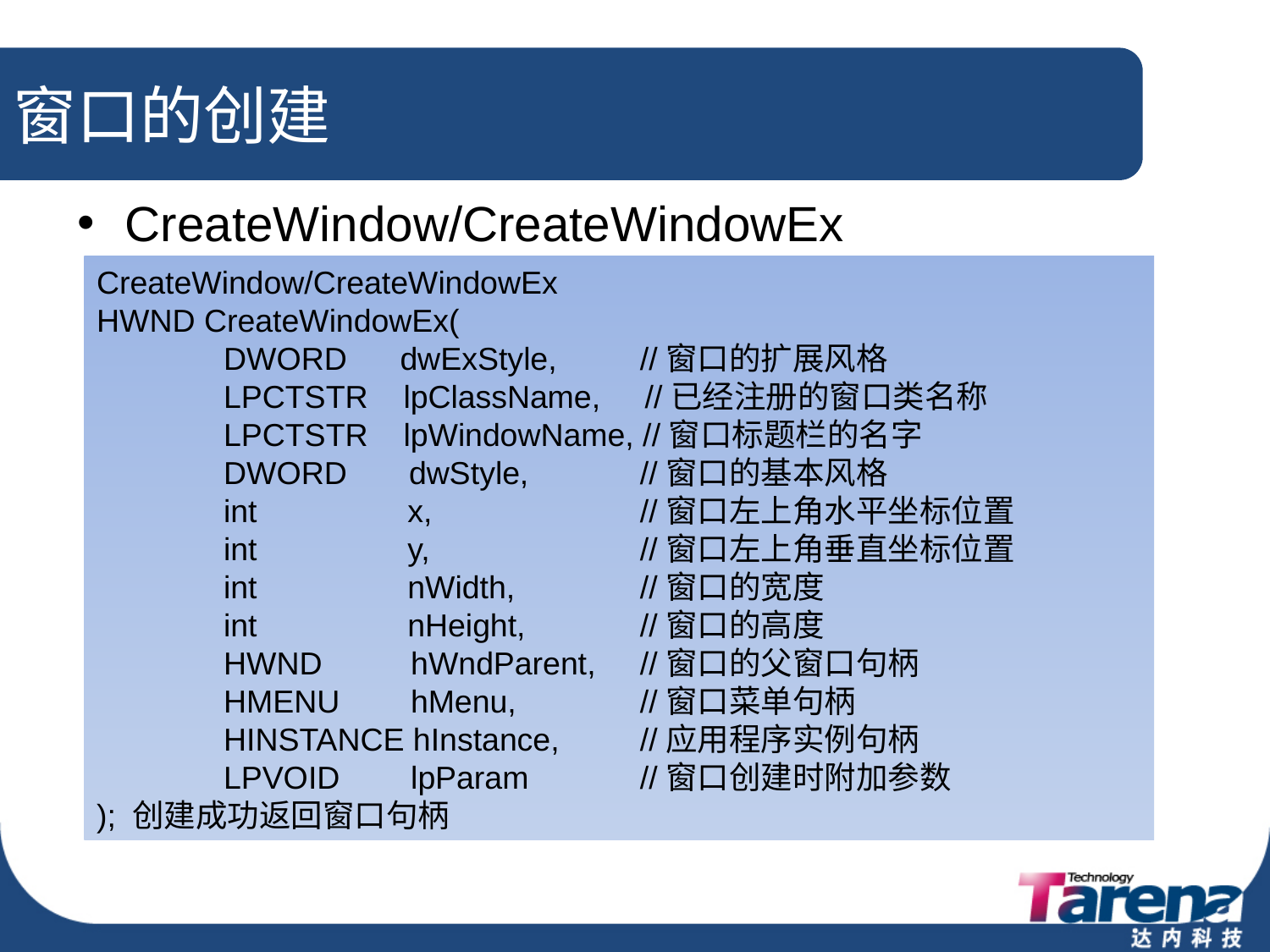

# 窗口的创建
CreateWindow/CreateWindowEx
CreateWindow/CreateWindowEx
HWND CreateWindowEx(
	DWORD      dwExStyle, 	    //窗口的扩展风格
	LPCTSTR    lpClassName,     //已经注册的窗口类名称
	LPCTSTR    lpWindowName, //窗口标题栏的名字
	DWORD       dwStyle, 	    //窗口的基本风格
	int                 x, 		    //窗口左上角水平坐标位置
	int                 y, 		    //窗口左上角垂直坐标位置
	int                 nWidth, 	    //窗口的宽度
	int                 nHeight,	    //窗口的高度
	HWND          hWndParent,	    //窗口的父窗口句柄
	HMENU        hMenu,	    //窗口菜单句柄
	HINSTANCE hInstance, 	    //应用程序实例句柄
	LPVOID        lpParam 	    //窗口创建时附加参数
); 创建成功返回窗口句柄